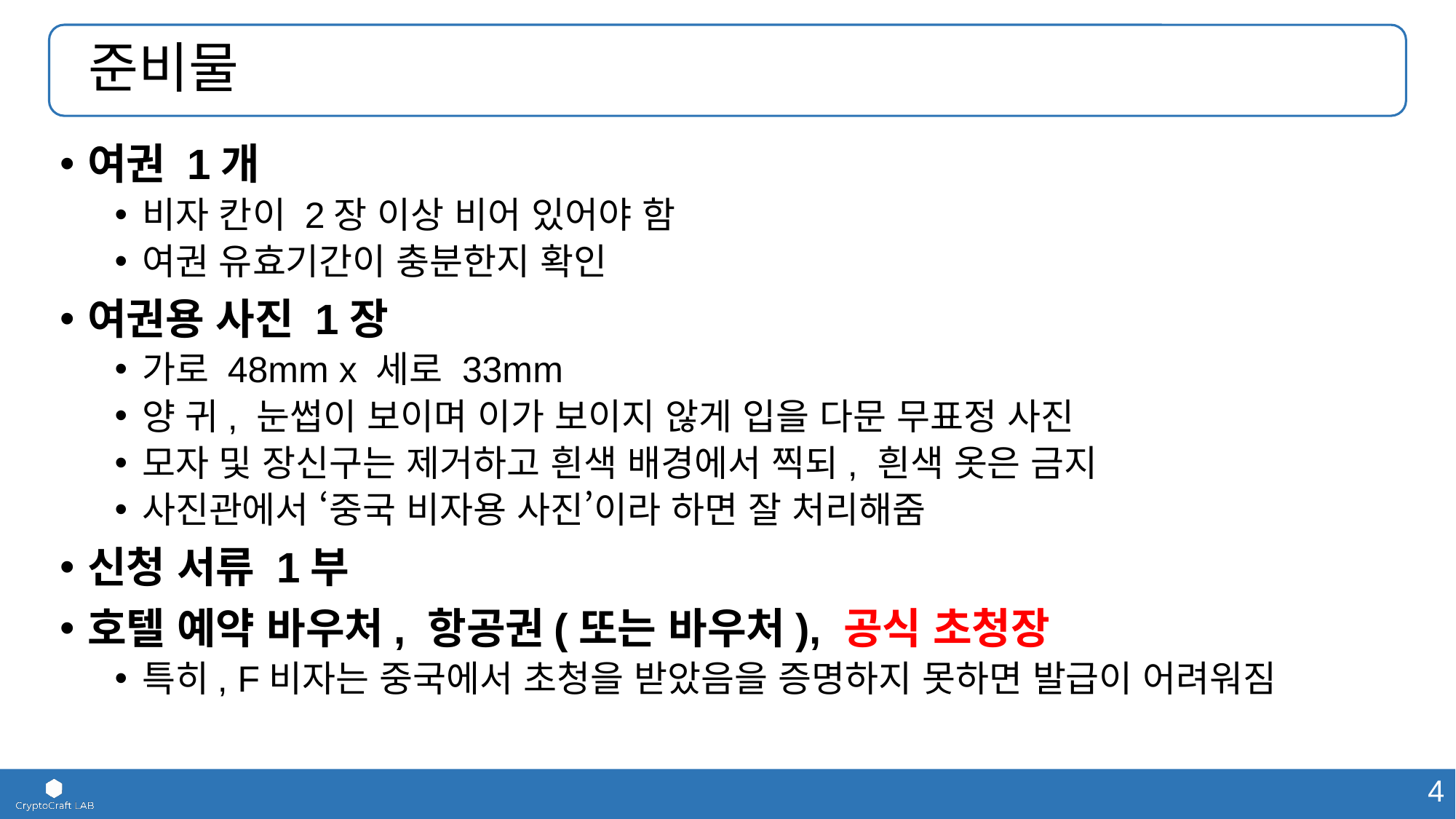

# 준비물
여권 1개
비자 칸이 2장 이상 비어 있어야 함
여권 유효기간이 충분한지 확인
여권용 사진 1장
가로 48mm x 세로 33mm
양 귀, 눈썹이 보이며 이가 보이지 않게 입을 다문 무표정 사진
모자 및 장신구는 제거하고 흰색 배경에서 찍되, 흰색 옷은 금지
사진관에서 ‘중국 비자용 사진’이라 하면 잘 처리해줌
신청 서류 1부
호텔 예약 바우처, 항공권(또는 바우처), 공식 초청장
특히, F비자는 중국에서 초청을 받았음을 증명하지 못하면 발급이 어려워짐